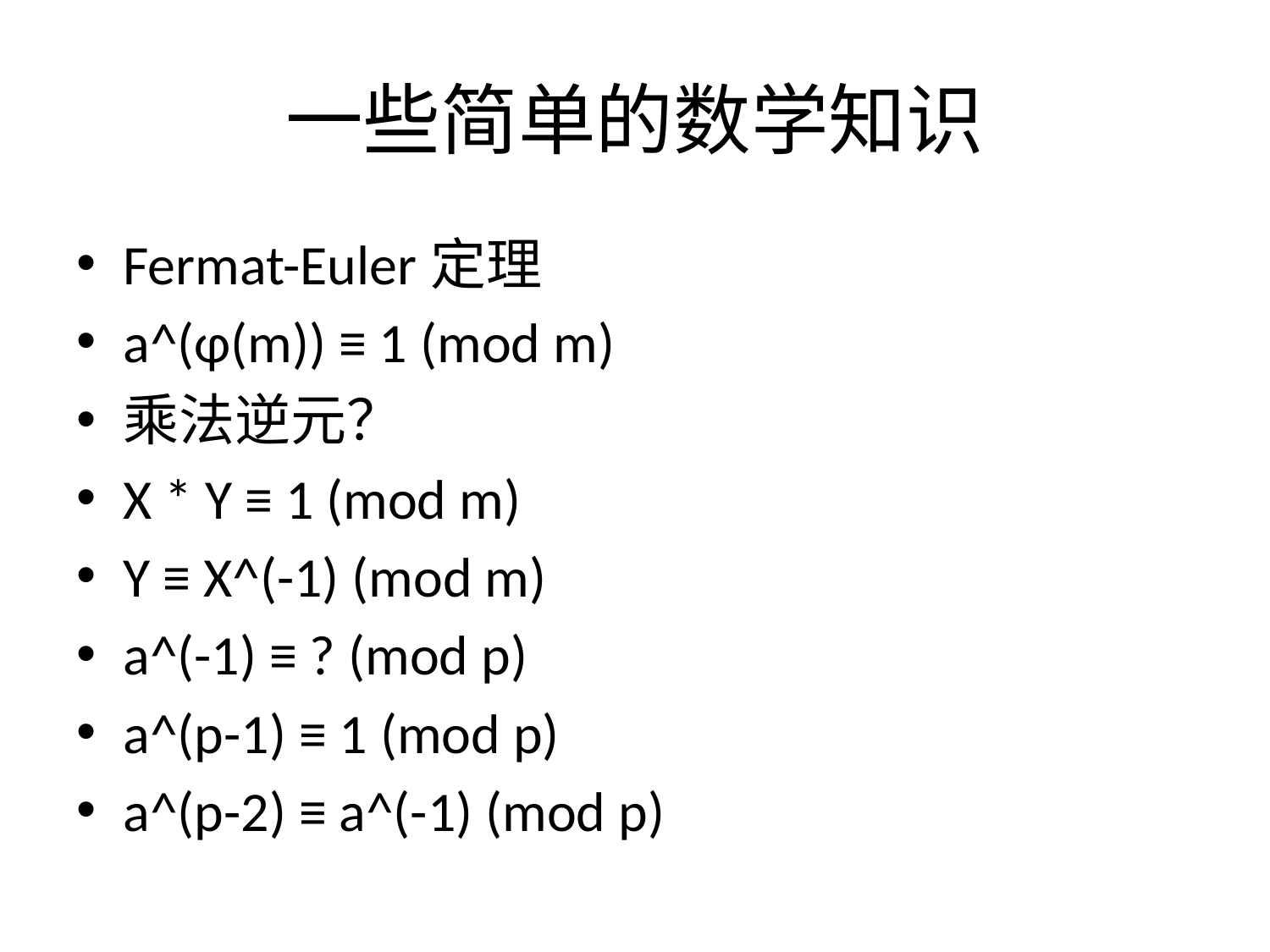

# 一些简单的数学知识
Fermat-Euler定理
a^(φ(m)) ≡ 1 (mod m)
乘法逆元？
X * Y ≡ 1 (mod m)
Y ≡ X^(-1) (mod m)
a^(-1) ≡ ? (mod p)
a^(p-1) ≡ 1 (mod p)
a^(p-2) ≡ a^(-1) (mod p)